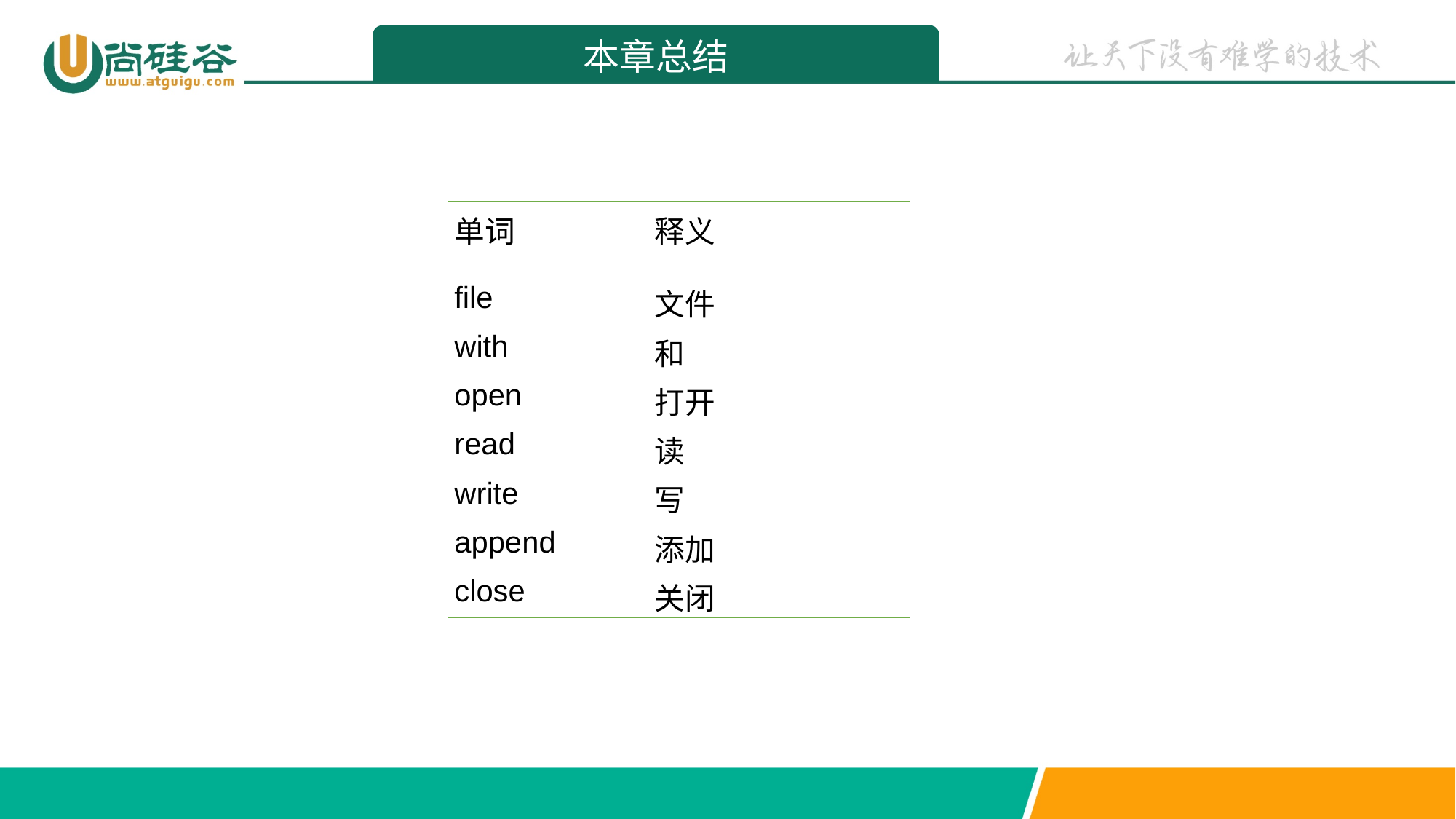

本章总结
| 单词 | 释义 |
| --- | --- |
| file | 文件 |
| with | 和 |
| open | 打开 |
| read | 读 |
| write | 写 |
| append | 添加 |
| close | 关闭 |